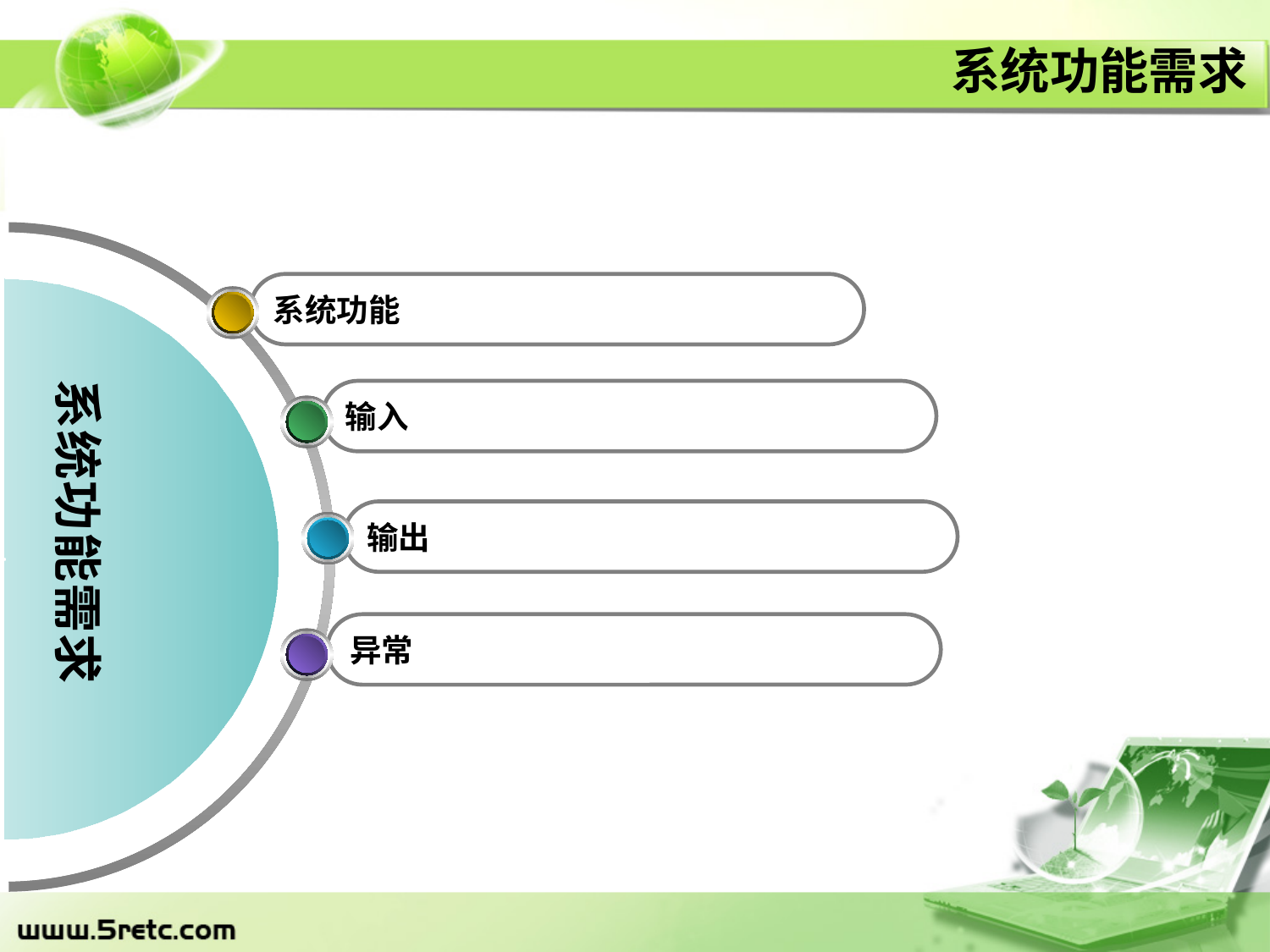

# 系统功能需求

系统功能

输入

输出

异常

系统功能需求